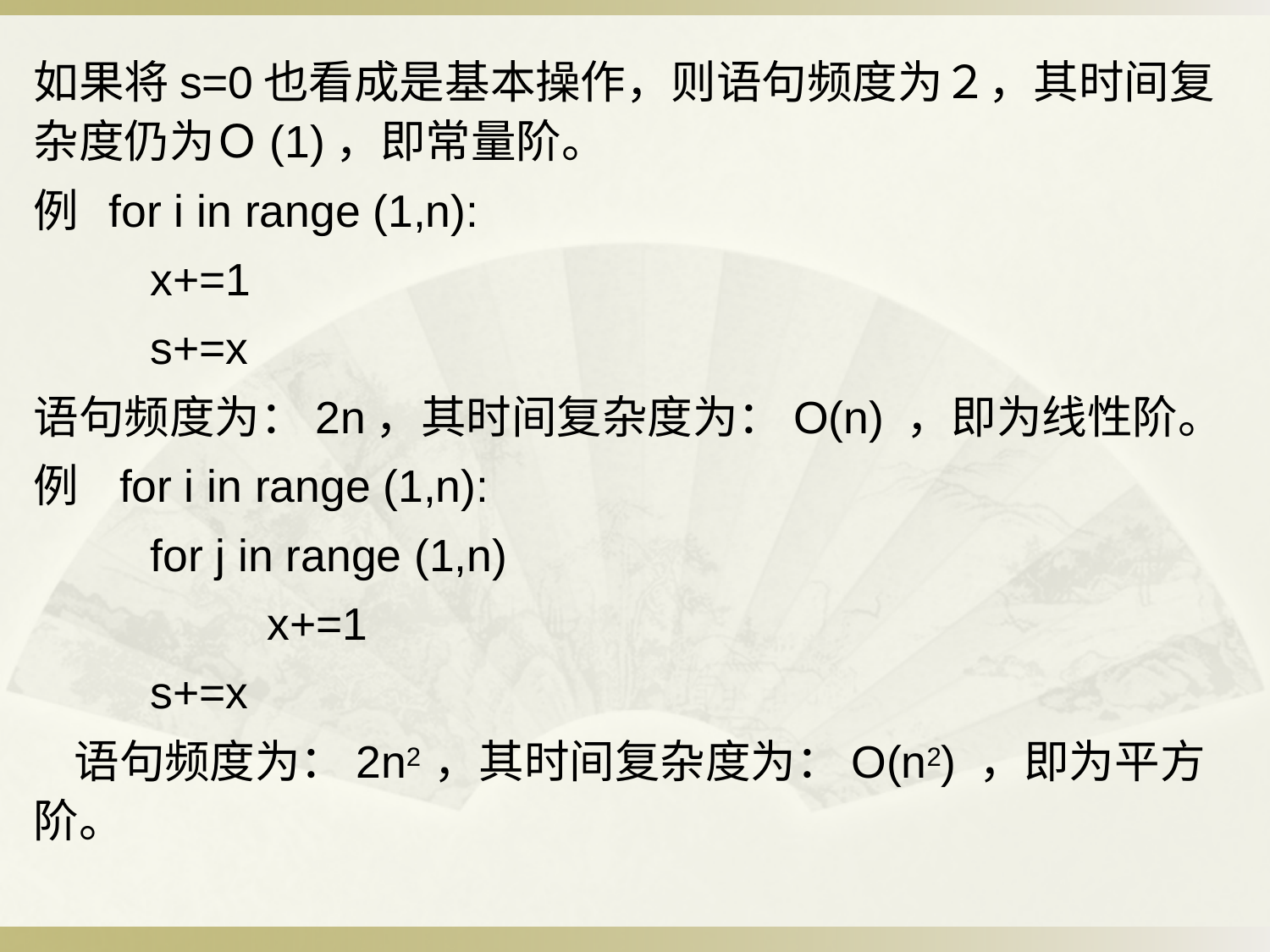

# 如果将s=0也看成是基本操作，则语句频度为２，其时间复杂度仍为Ｏ(1)，即常量阶。
例  for i in range (1,n):
		x+=1
		s+=x
语句频度为：2n，其时间复杂度为：O(n) ，即为线性阶。
例   for i in range (1,n):
		for j in range (1,n)
                	x+=1
			s+=x
   语句频度为：2n2 ，其时间复杂度为：O(n2) ，即为平方阶。